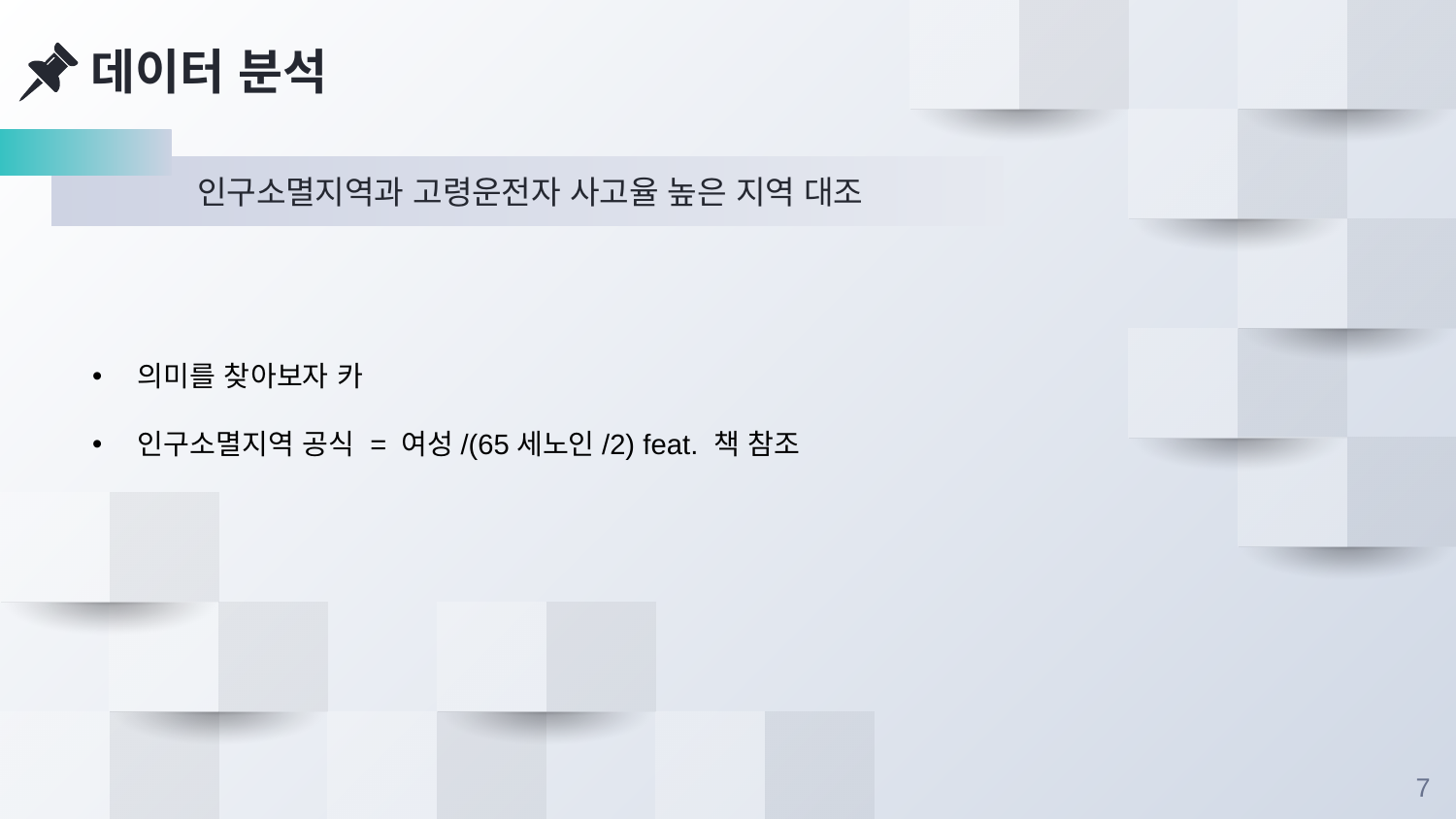

데이터 분석

	인구소멸지역과 고령운전자 사고율 높은 지역 대조
의미를 찾아보자 카
인구소멸지역 공식 = 여성/(65세노인/2) feat. 책 참조
7